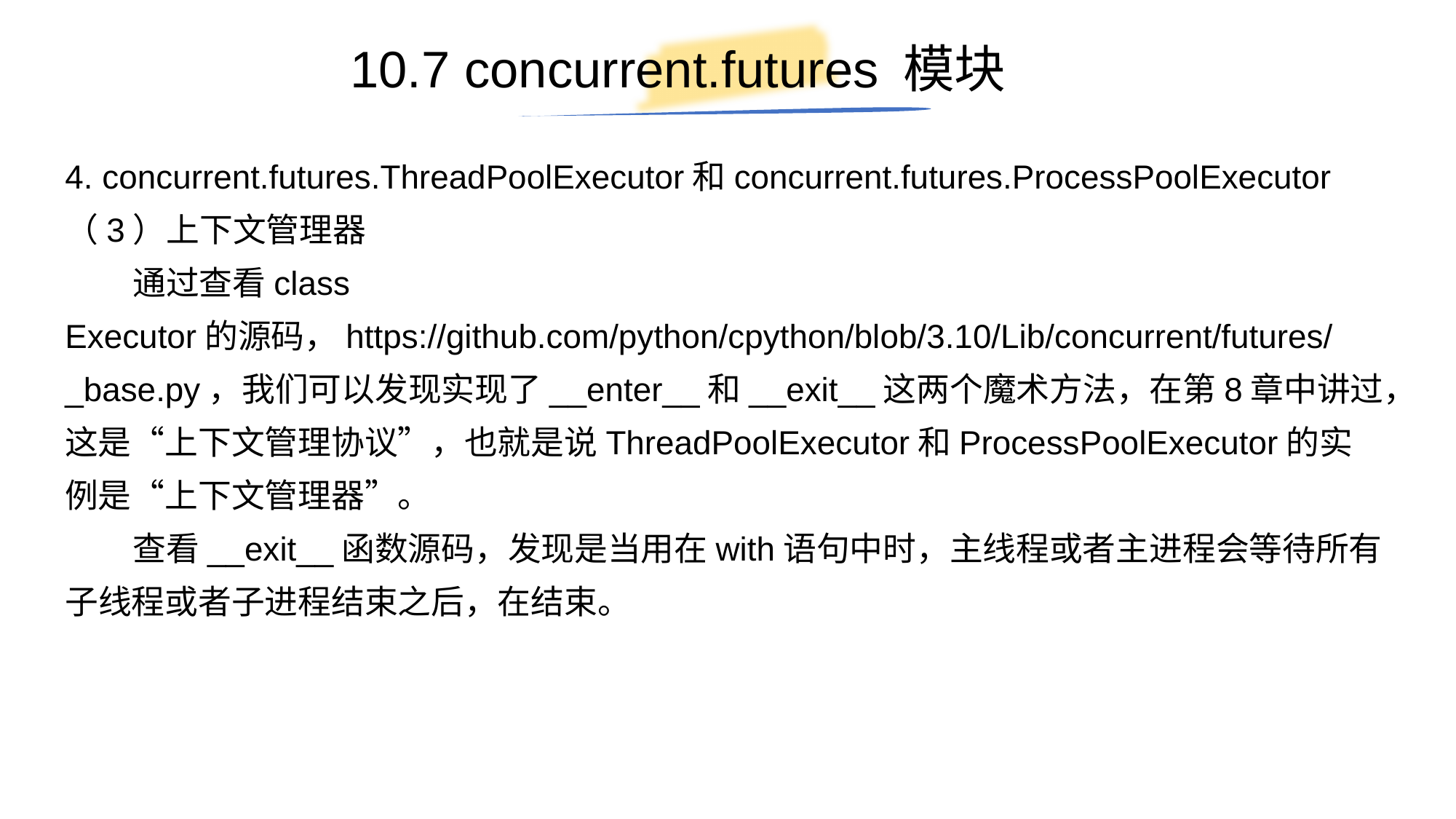

# 10.7 concurrent.futures 模块

4. concurrent.futures.ThreadPoolExecutor和concurrent.futures.ProcessPoolExecutor
（3）上下文管理器
        通过查看class Executor的源码，https://github.com/python/cpython/blob/3.10/Lib/concurrent/futures/_base.py，我们可以发现实现了__enter__和__exit__这两个魔术方法，在第8章中讲过，这是“上下文管理协议”，也就是说ThreadPoolExecutor和ProcessPoolExecutor的实例是“上下文管理器”。
        查看__exit__函数源码，发现是当用在with语句中时，主线程或者主进程会等待所有子线程或者子进程结束之后，在结束。